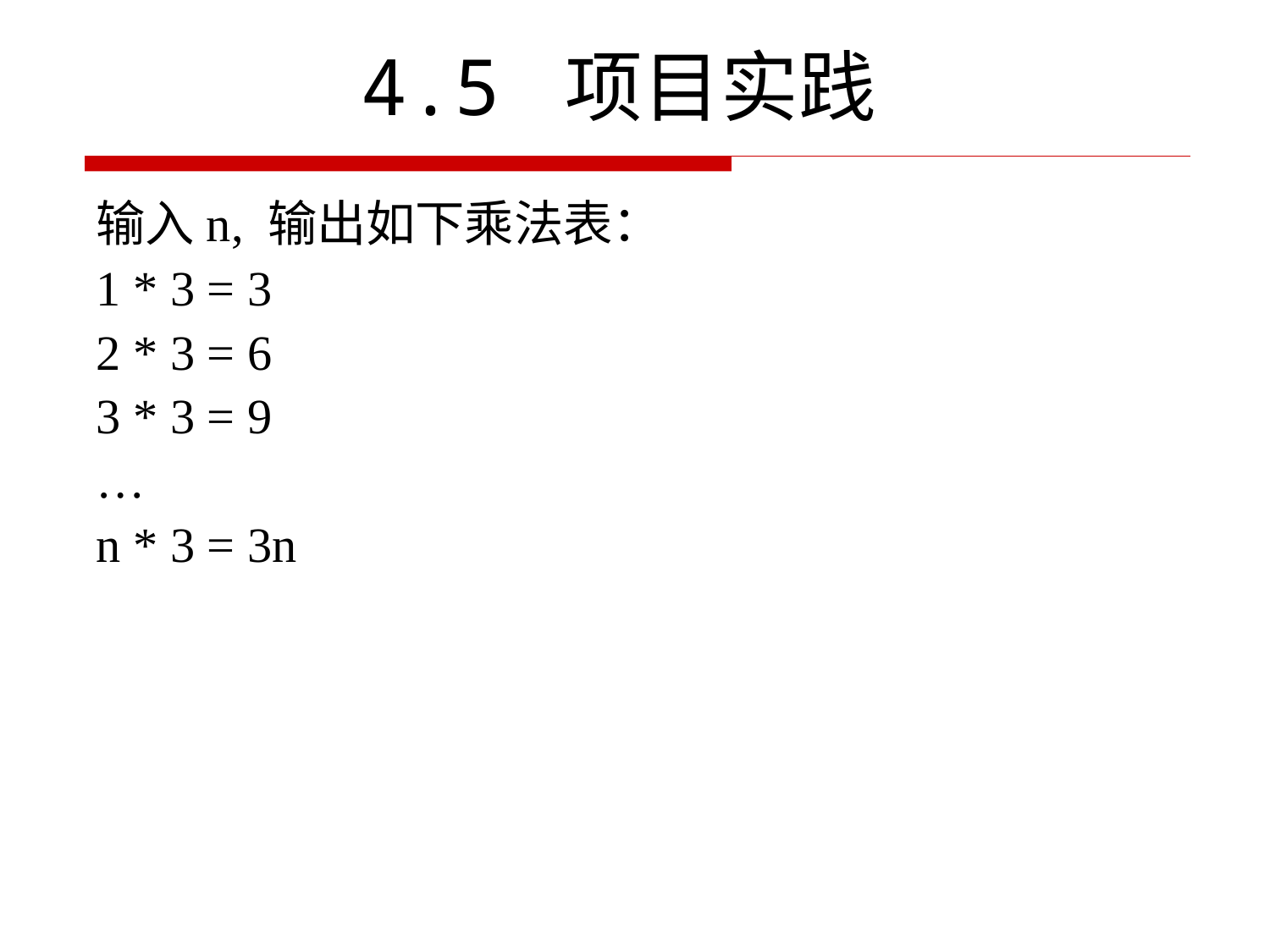

# 4.5 项目实践
输入n, 输出如下乘法表：
1 * 3 = 3
2 * 3 = 6
3 * 3 = 9
…
n * 3 = 3n

108